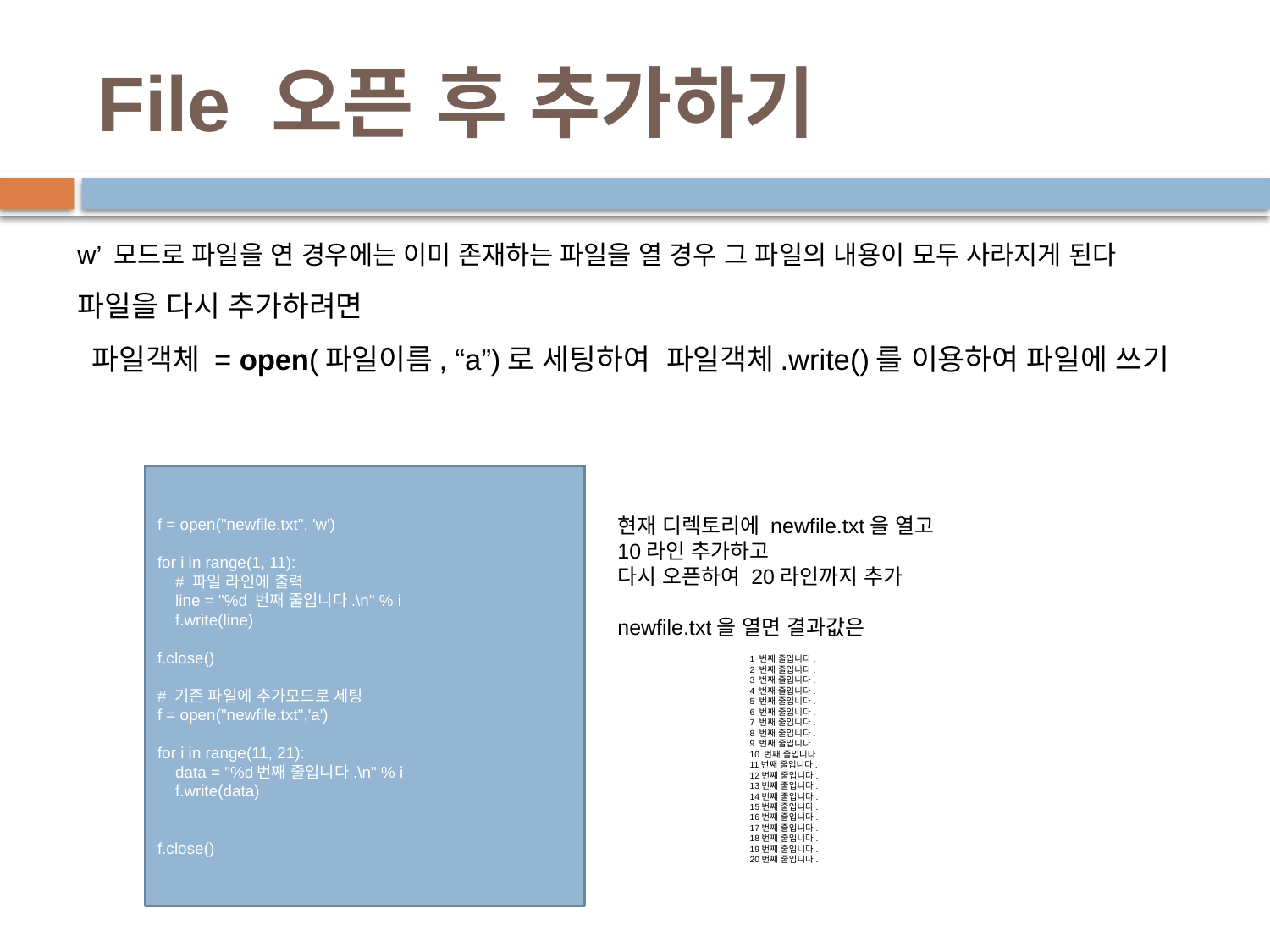

# File 오픈 후 추가하기
w’ 모드로 파일을 연 경우에는 이미 존재하는 파일을 열 경우 그 파일의 내용이 모두 사라지게 된다
파일을 다시 추가하려면
 파일객체 = open(파일이름, “a”)로 세팅하여  파일객체.write()를 이용하여 파일에 쓰기
f = open("newfile.txt", 'w')

for i in range(1, 11):
    # 파일 라인에 출력
    line = "%d 번째 줄입니다.\n" % i
    f.write(line)

f.close()

# 기존 파일에 추가모드로 세팅
f = open("newfile.txt",'a')
for i in range(11, 21):
    data = "%d번째 줄입니다.\n" % i
    f.write(data)

f.close()
현재 디렉토리에 newfile.txt을 열고
10라인 추가하고
다시 오픈하여 20라인까지 추가

newfile.txt을 열면 결과값은
1 번째 줄입니다.
2 번째 줄입니다.
3 번째 줄입니다.
4 번째 줄입니다.
5 번째 줄입니다.
6 번째 줄입니다.
7 번째 줄입니다.
8 번째 줄입니다.
9 번째 줄입니다.
10 번째 줄입니다.
11번째 줄입니다.
12번째 줄입니다.
13번째 줄입니다.
14번째 줄입니다.
15번째 줄입니다.
16번째 줄입니다.
17번째 줄입니다.
18번째 줄입니다.
19번째 줄입니다.
20번째 줄입니다.